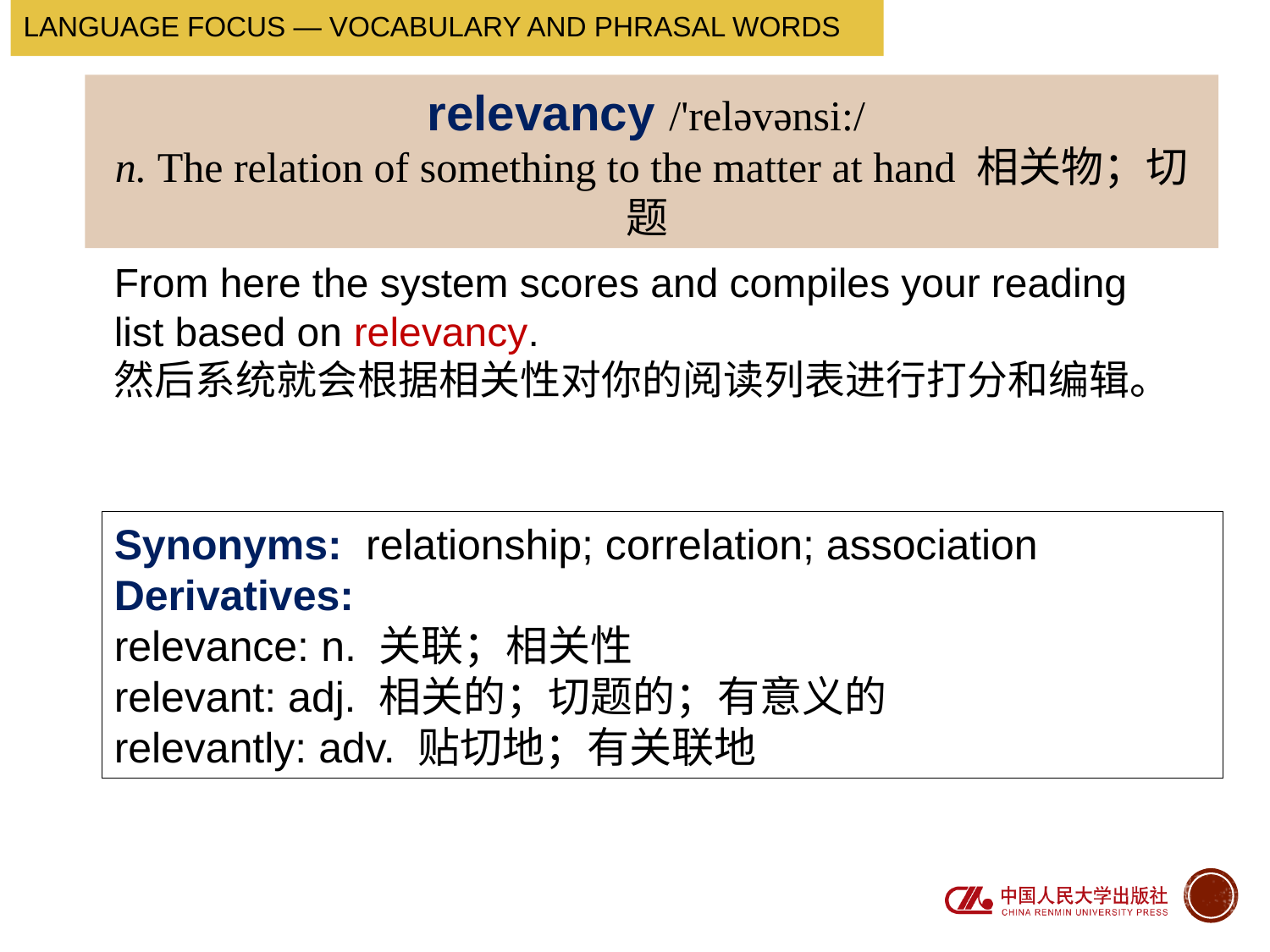

Language Focus — Vocabulary and Phrasal words
relevancy /'reləvənsi:/
n. The relation of something to the matter at hand 相关物；切题
From here the system scores and compiles your reading list based on relevancy.
然后系统就会根据相关性对你的阅读列表进行打分和编辑。

Synonyms:  relationship; correlation; association
Derivatives:
relevance: n. 关联；相关性
relevant: adj. 相关的；切题的；有意义的
relevantly: adv. 贴切地；有关联地